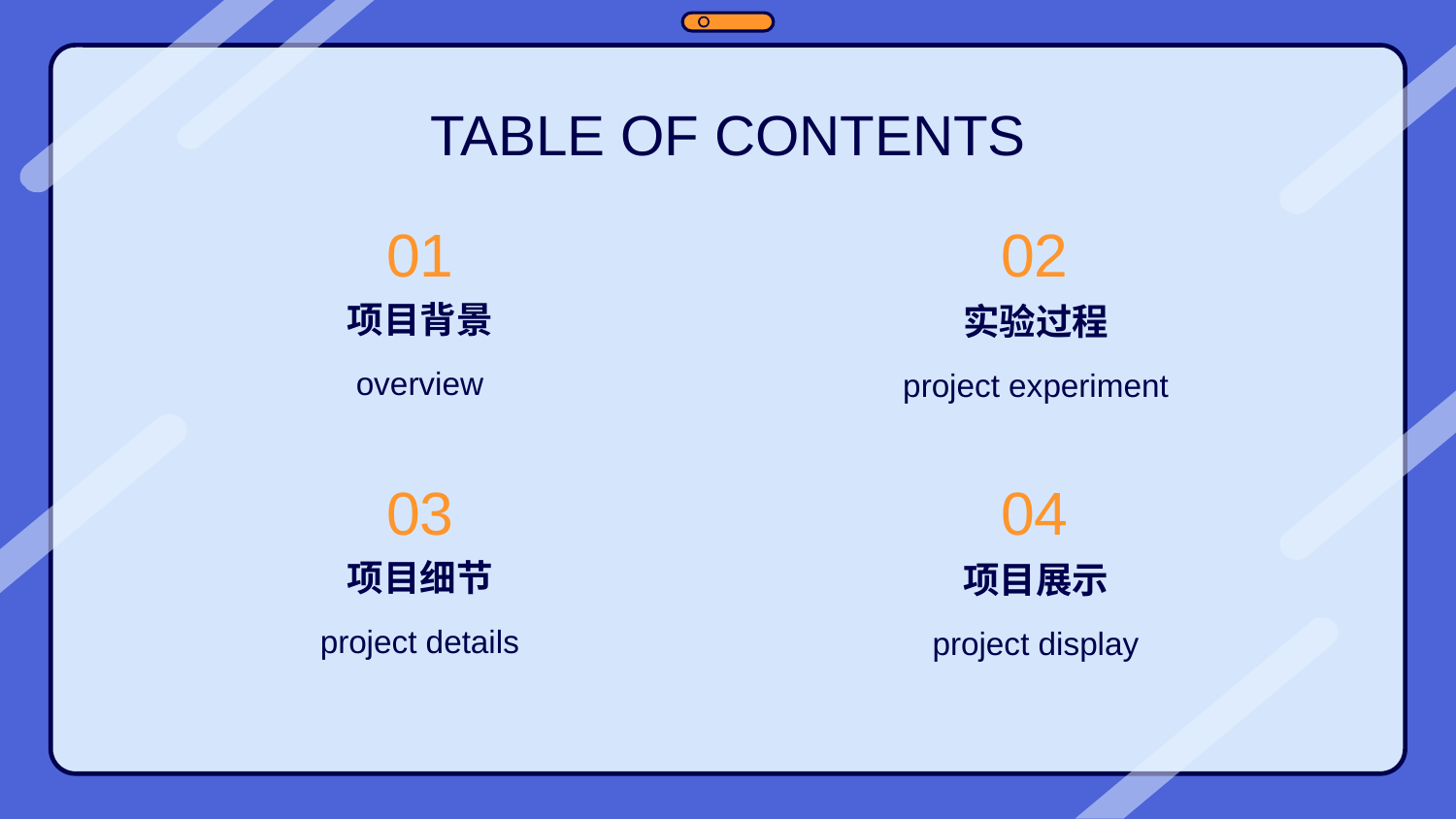

TABLE OF CONTENTS
# 01
02
项目背景
实验过程
overview
project experiment
03
04
项目细节
项目展示
project details
project display